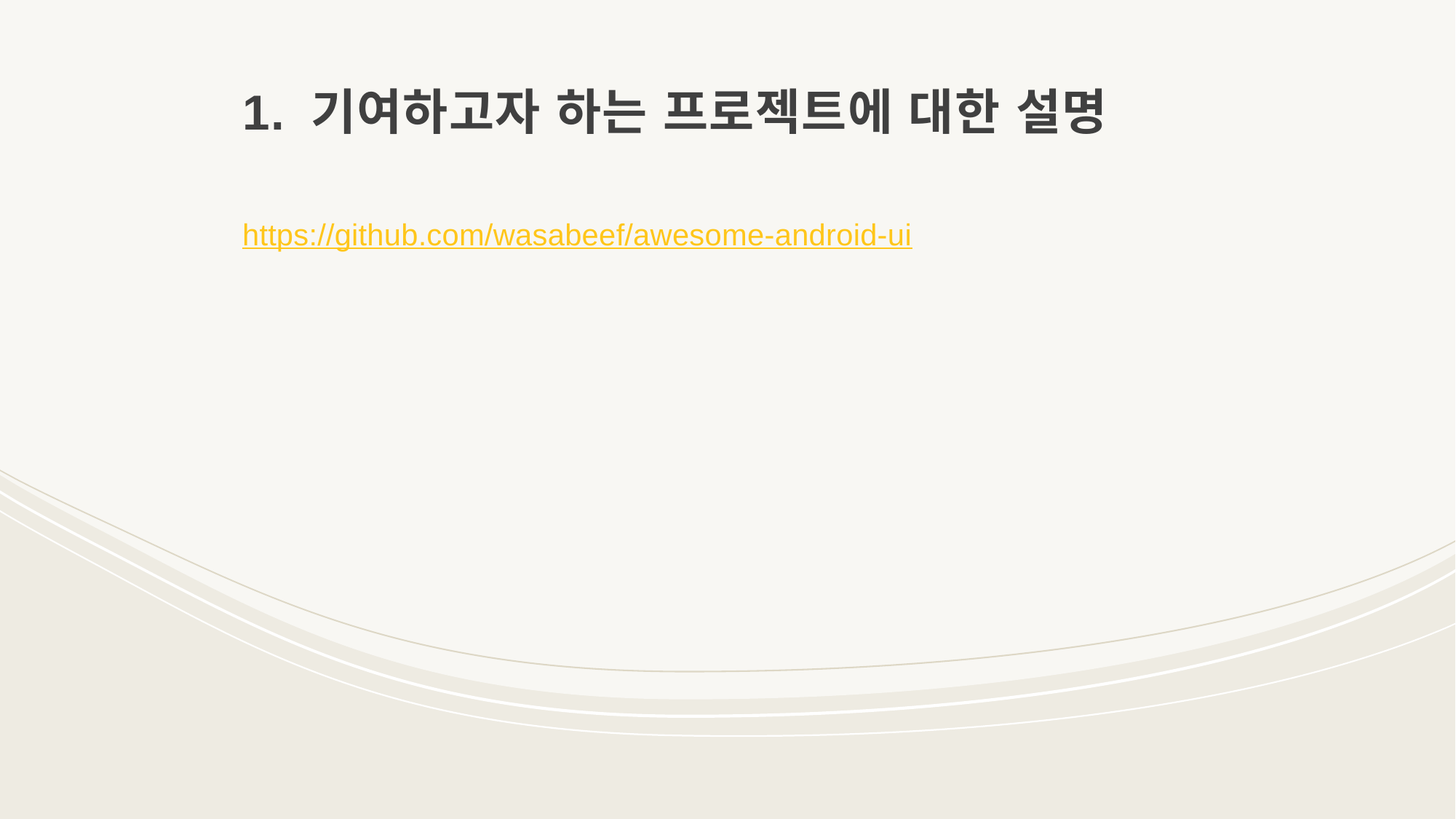

# 1. 기여하고자 하는 프로젝트에 대한 설명
https://github.com/wasabeef/awesome-android-ui